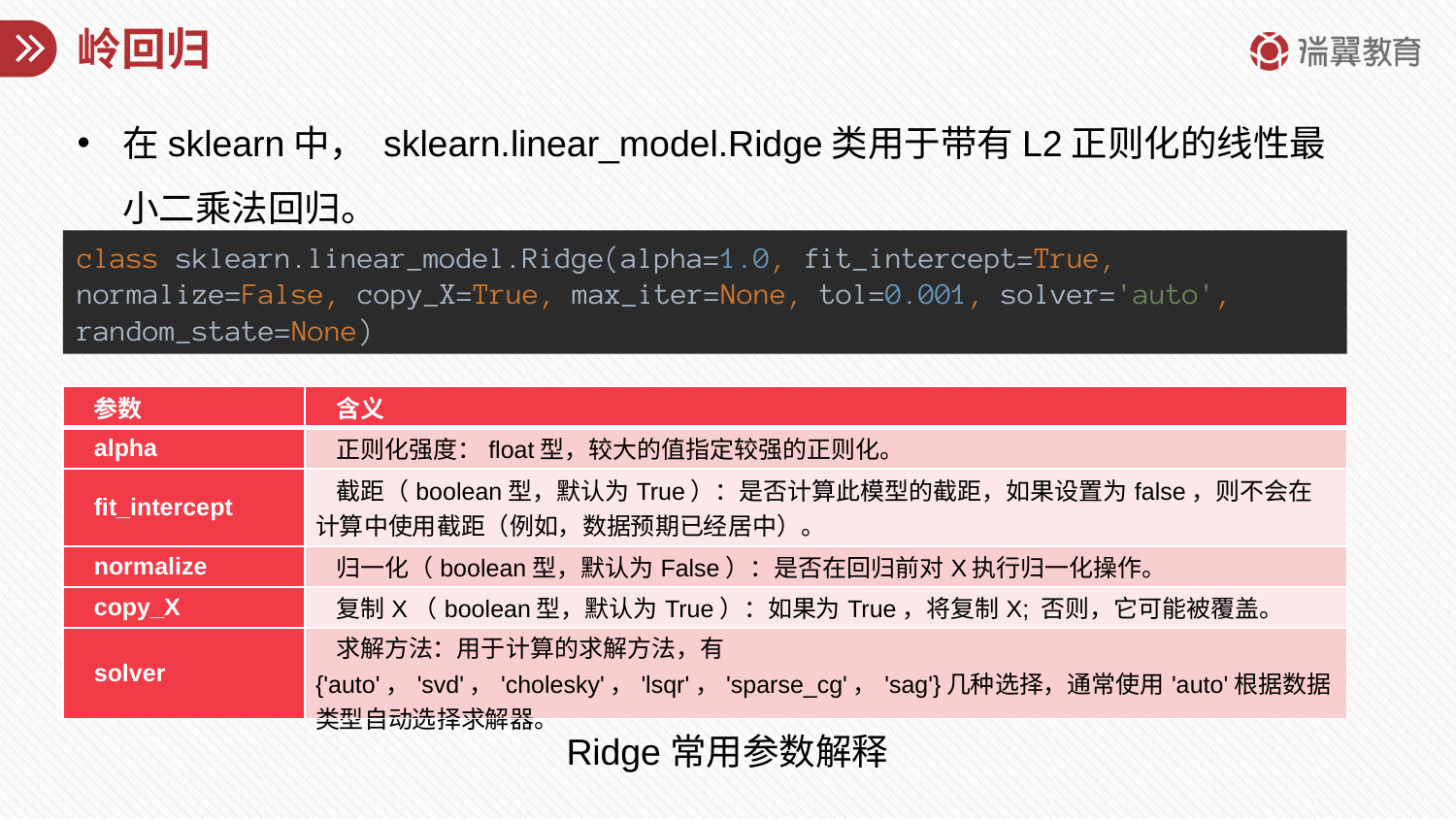

# 岭回归
在sklearn中， sklearn.linear_model.Ridge类用于带有L2正则化的线性最小二乘法回归。
class sklearn.linear_model.Ridge(alpha=1.0, fit_intercept=True, normalize=False, copy_X=True, max_iter=None, tol=0.001, solver='auto', random_state=None)
| 参数 | 含义 |
| --- | --- |
| alpha | 正则化强度：float型，较大的值指定较强的正则化。 |
| fit\_intercept | 截距（boolean型，默认为True）：是否计算此模型的截距，如果设置为false，则不会在计算中使用截距（例如，数据预期已经居中）。 |
| normalize | 归一化（boolean型，默认为False）：是否在回归前对X执行归一化操作。 |
| copy\_X | 复制X（boolean型，默认为True）：如果为True，将复制X; 否则，它可能被覆盖。 |
| solver | 求解方法：用于计算的求解方法，有{'auto'，'svd'，'cholesky'，'lsqr'，'sparse\_cg'，'sag'}几种选择，通常使用'auto'根据数据类型自动选择求解器。 |
Ridge常用参数解释